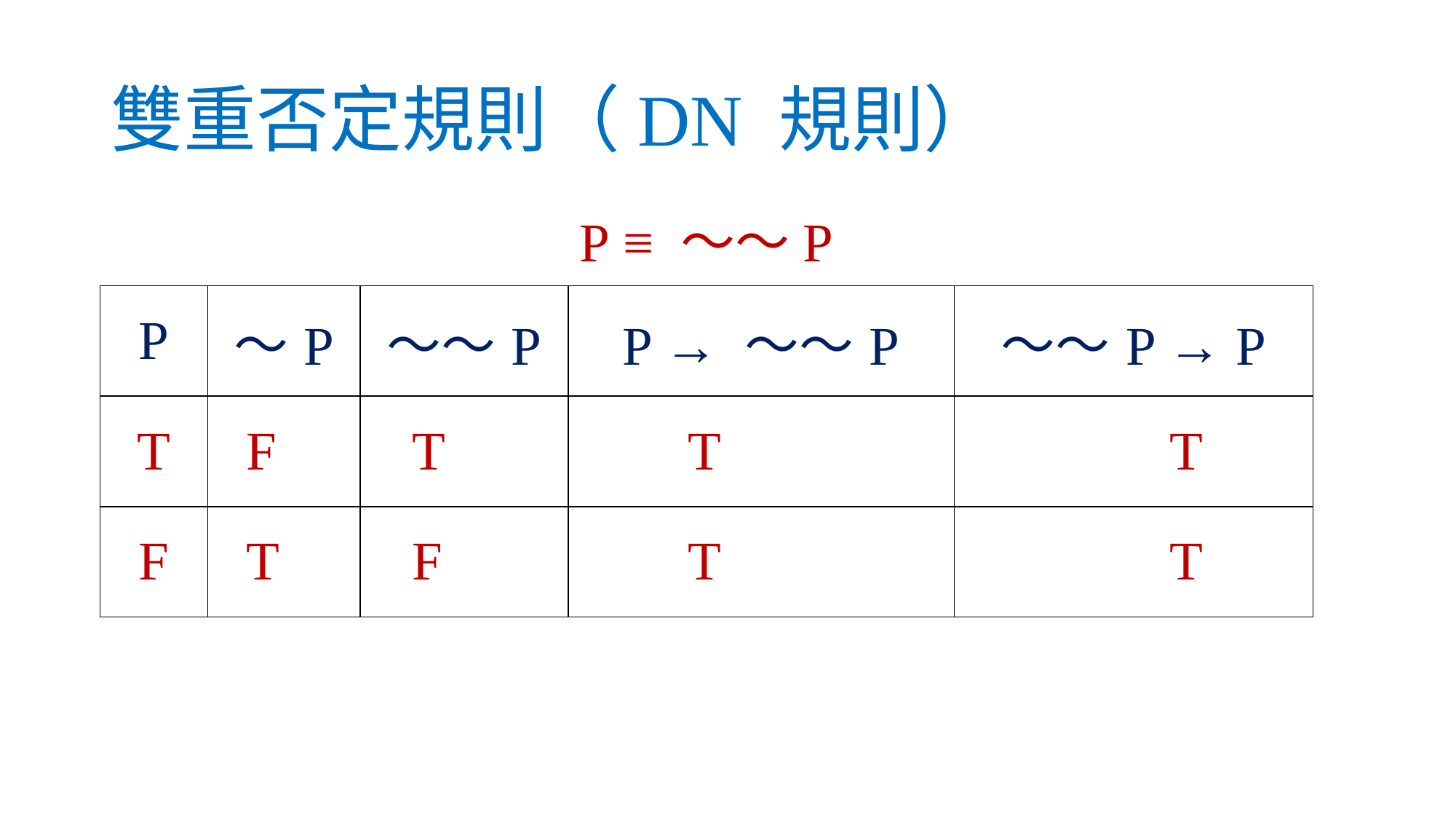

# 雙重否定規則（DN 規則）
P ≡ ～～P
| P | ～P | ～～P | P → ～～P | ～～P → P |
| --- | --- | --- | --- | --- |
| T | F | T | T | T |
| F | T | F | T | T |